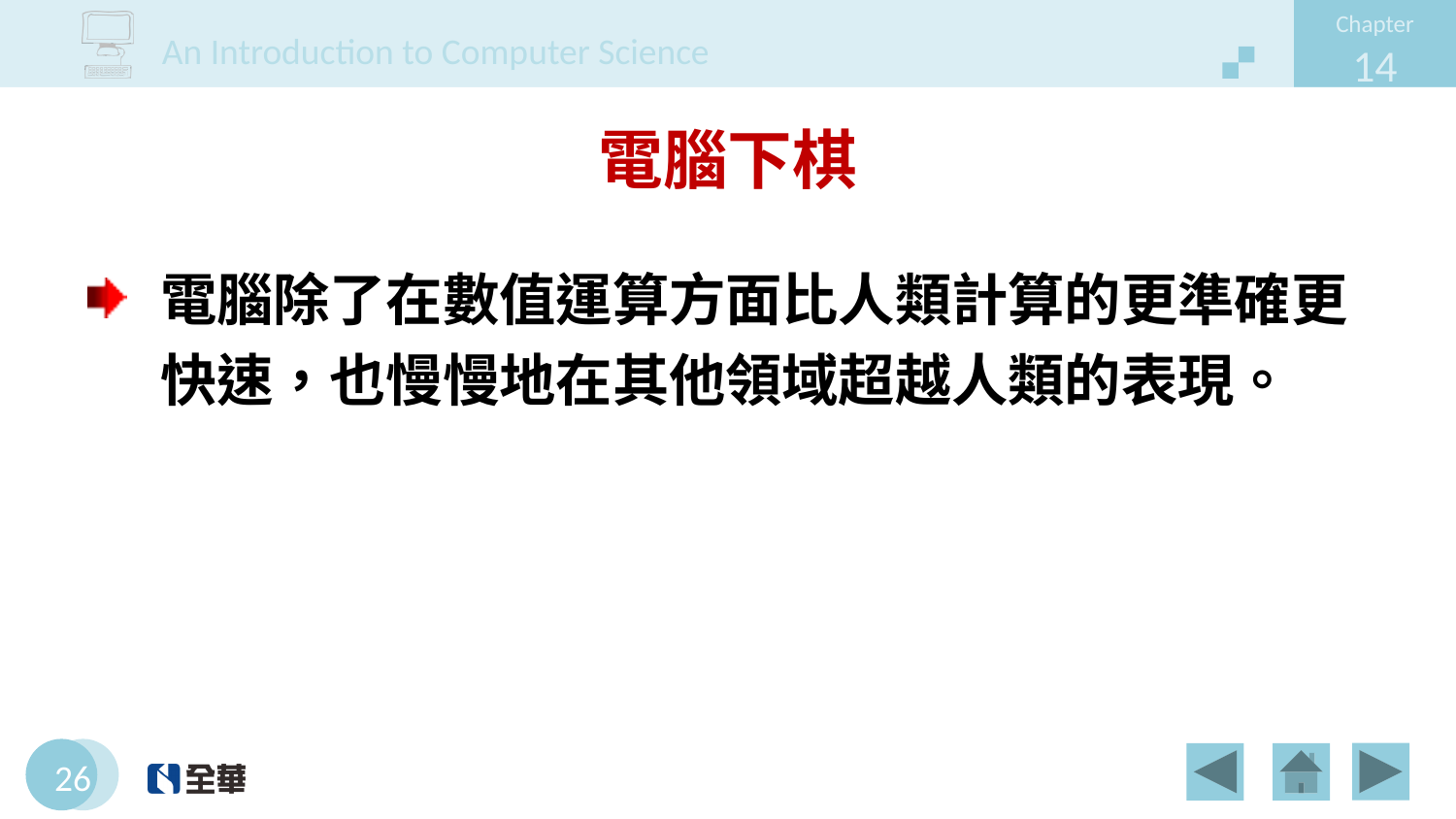

# 電腦下棋
電腦除了在數值運算方面比人類計算的更準確更快速，也慢慢地在其他領域超越人類的表現。